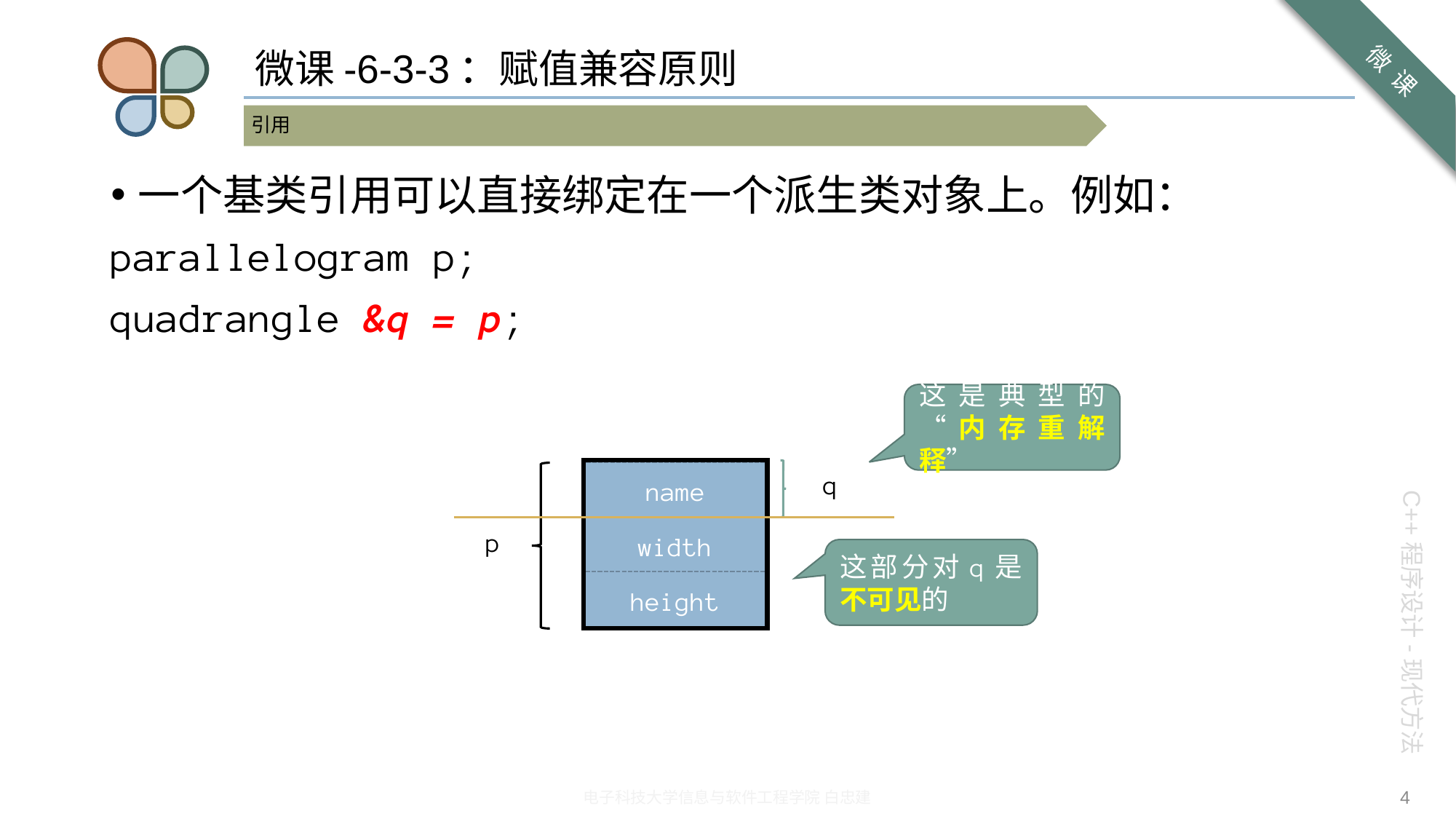

# 微课-6-3-3：赋值兼容原则
引用
一个基类引用可以直接绑定在一个派生类对象上。例如：
parallelogram p;
quadrangle &q = p;

这是典型的“内存重解释”

q
name

width
p
这部分对q是不可见的
height
4